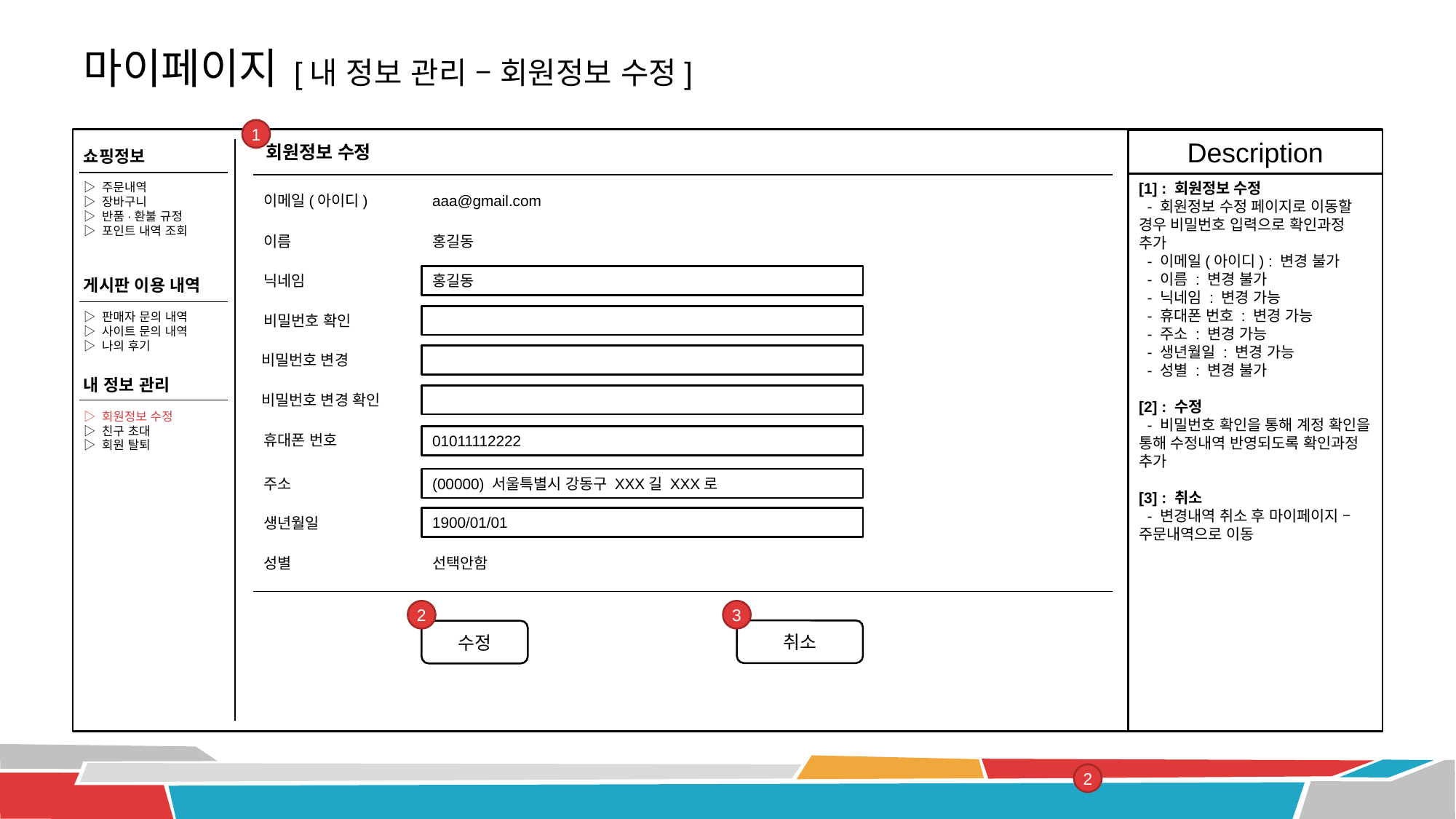

# 마이페이지 [내 정보 관리 – 회원정보 수정]
1
1
Description
회원정보 수정
쇼핑정보
[1] : 회원정보 수정
  - 회원정보 수정 페이지로 이동할 경우 비밀번호 입력으로 확인과정 추가
  - 이메일(아이디) : 변경 불가
  - 이름 : 변경 불가
  - 닉네임 : 변경 가능
  - 휴대폰 번호 : 변경 가능
  - 주소 : 변경 가능
  - 생년월일 : 변경 가능
  - 성별 : 변경 불가

[2] : 수정
  - 비밀번호 확인을 통해 계정 확인을 통해 수정내역 반영되도록 확인과정 추가

[3] : 취소
  - 변경내역 취소 후 마이페이지 – 주문내역으로 이동
▷ 주문내역
▷ 장바구니
▷ 반품·환불 규정
▷ 포인트 내역 조회
이메일(아이디)
aaa@gmail.com
이름
홍길동
닉네임
홍길동
게시판 이용 내역
▷ 판매자 문의 내역
▷ 사이트 문의 내역
▷ 나의 후기
비밀번호 확인

비밀번호 변경

내 정보 관리

비밀번호 변경 확인
▷ 회원정보 수정
▷ 친구 초대
▷ 회원 탈퇴
휴대폰 번호
01011112222
주소
(00000) 서울특별시 강동구 XXX길 XXX로
1900/01/01
생년월일
선택안함
성별
2
3
취소
수정
2